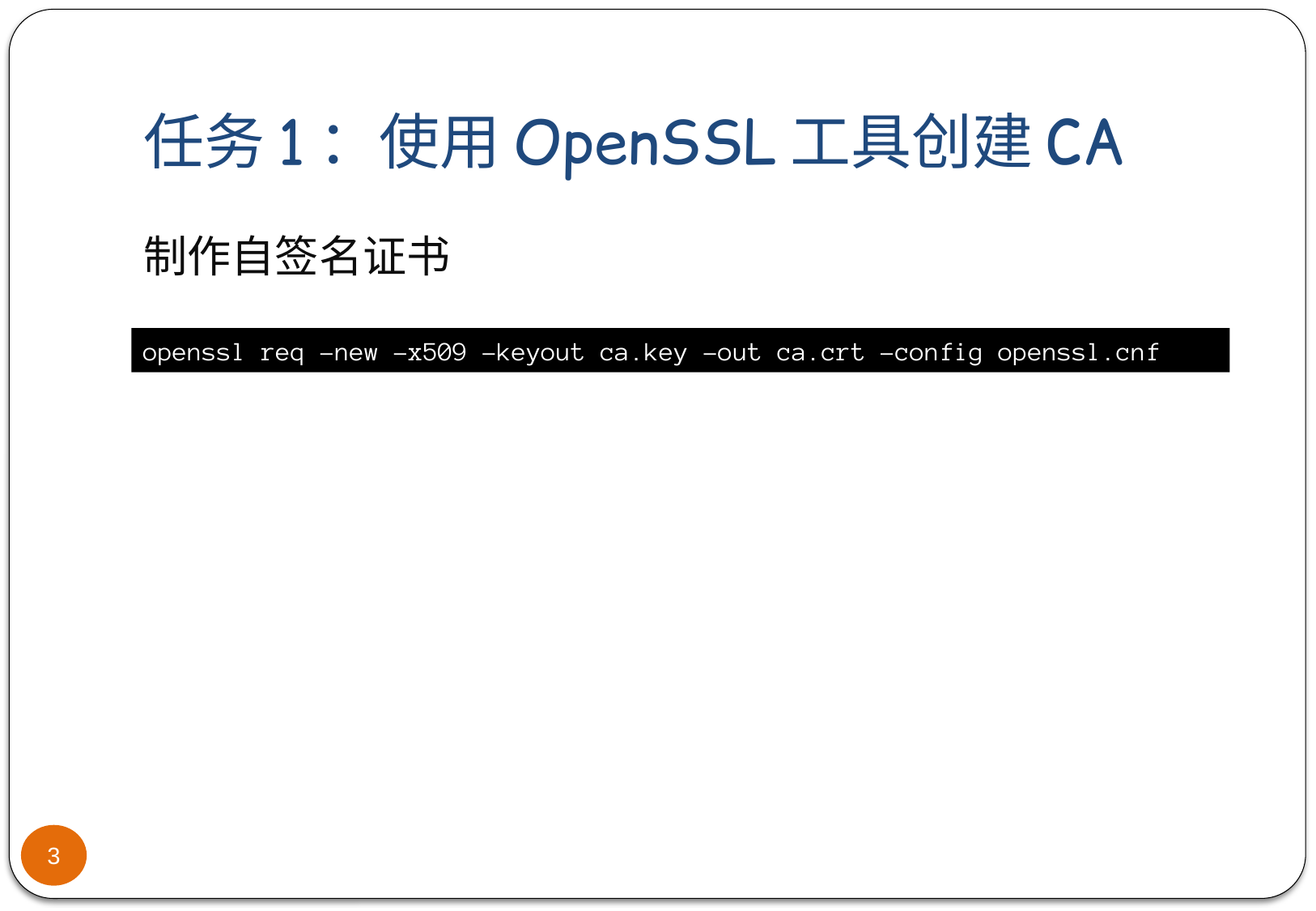

# 任务1：使用OpenSSL工具创建CA
制作自签名证书
openssl req -new -x509 -keyout ca.key -out ca.crt -config openssl.cnf
3